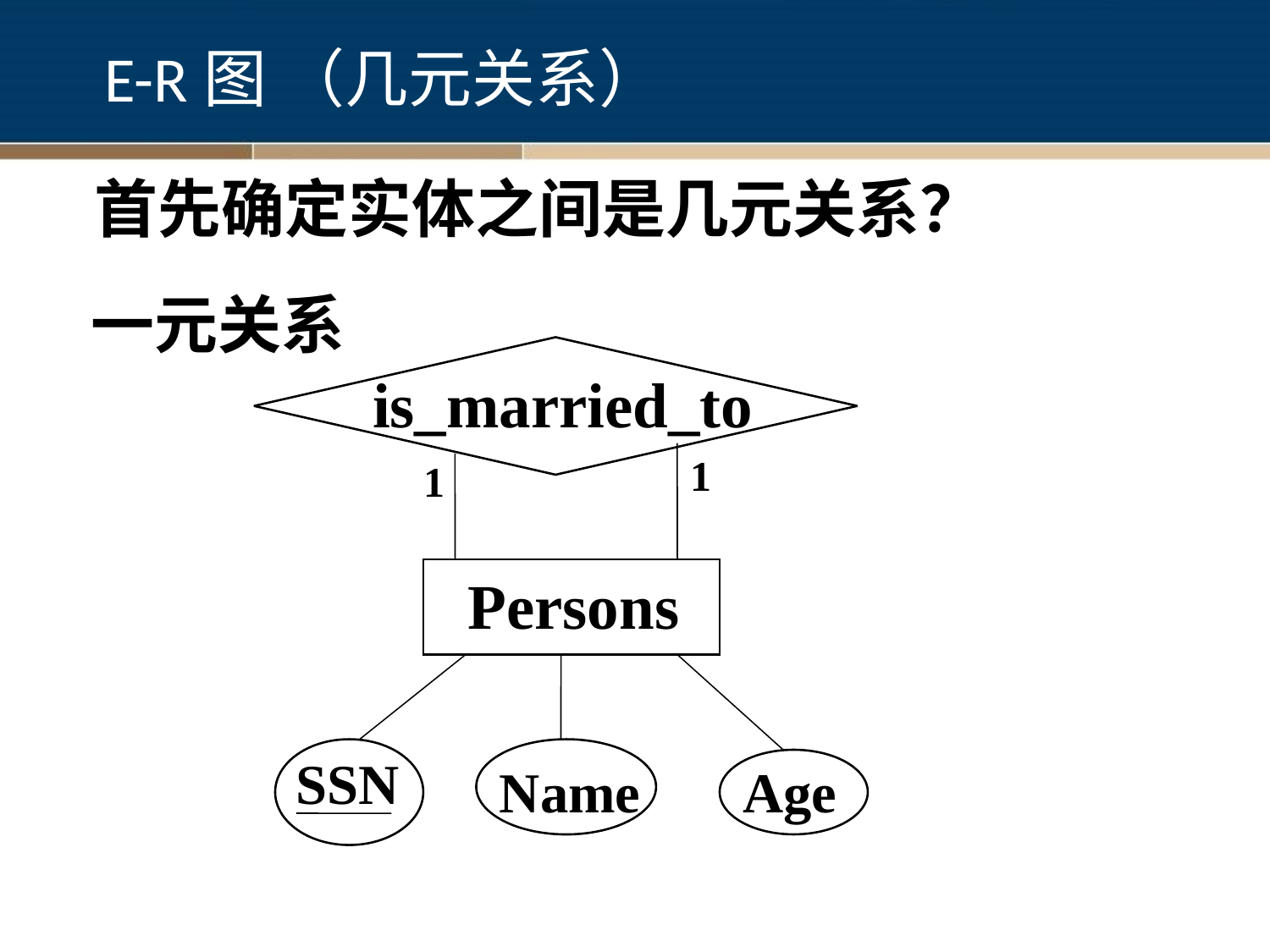

E-R图 （几元关系）
首先确定实体之间是几元关系？

一元关系

is_married_to

1
1

Persons

SSN
Name

Age